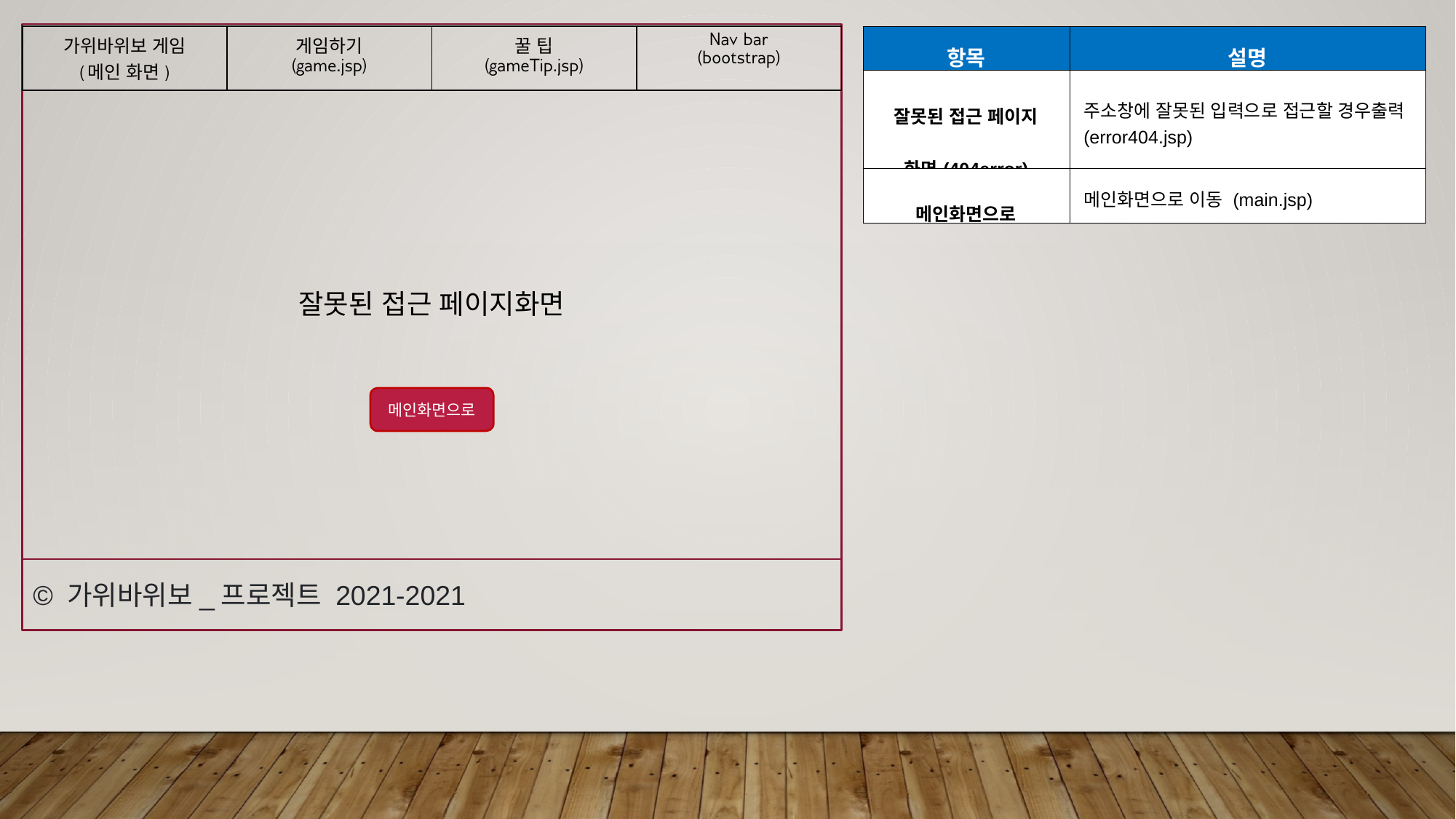

| 가위바위보 게임 (메인 화면) | 게임하기 (game.jsp) | 꿀 팁 (gameTip.jsp) | Nav bar (bootstrap) |
| --- | --- | --- | --- |
| 항목 | 설명 |
| --- | --- |
| 잘못된 접근 페이지 화면(404error) | 주소창에 잘못된 입력으로 접근할 경우출력 (error404.jsp) |
| 메인화면으로 | 메인화면으로 이동 (main.jsp) |
잘못된 접근 페이지화면
메인화면으로

© 가위바위보_프로젝트 2021-2021